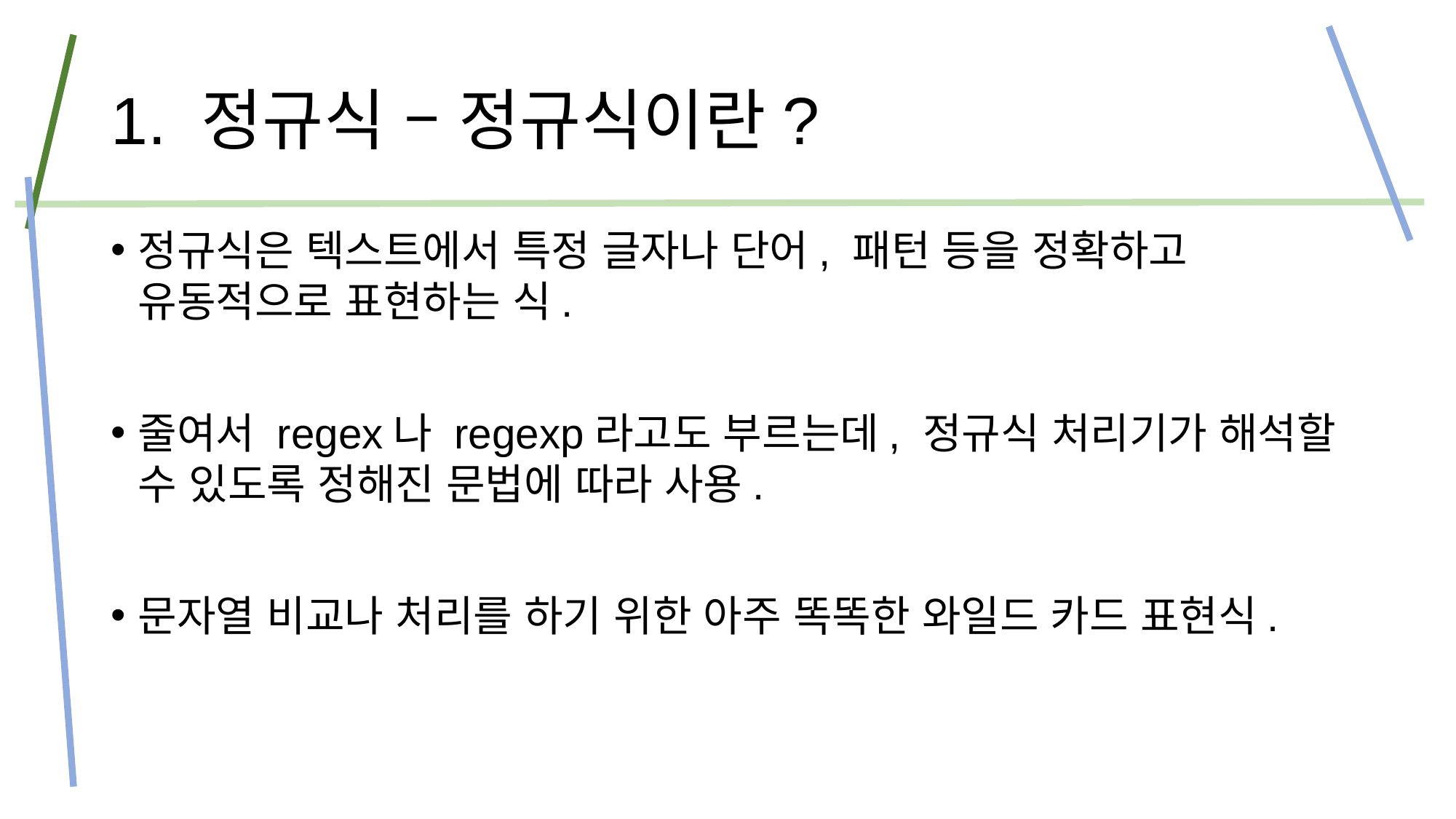

# 1. 정규식 – 정규식이란?
정규식은 텍스트에서 특정 글자나 단어, 패턴 등을 정확하고 유동적으로 표현하는 식.

줄여서 regex나 regexp라고도 부르는데, 정규식 처리기가 해석할 수 있도록 정해진 문법에 따라 사용.

문자열 비교나 처리를 하기 위한 아주 똑똑한 와일드 카드 표현식.